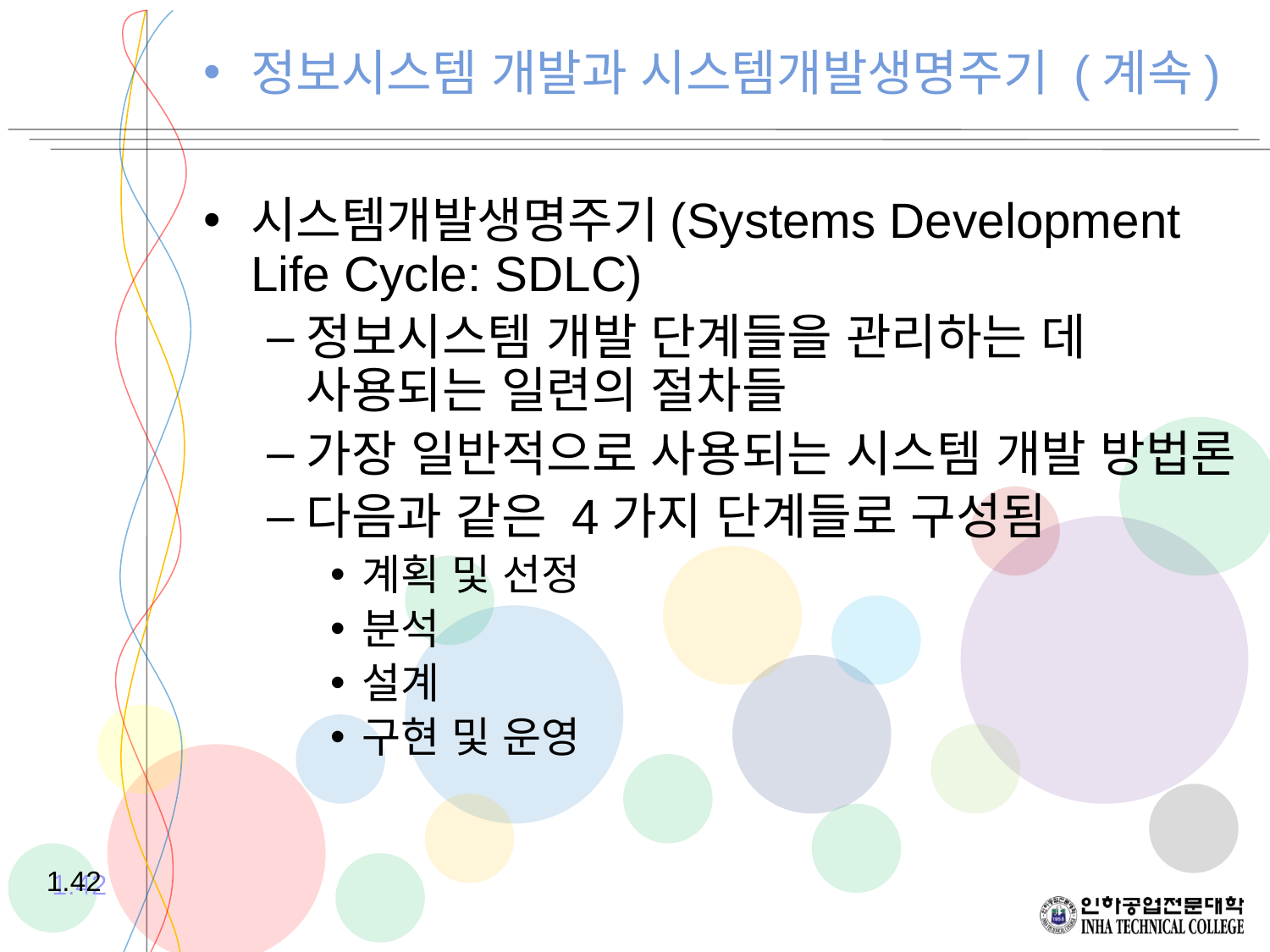

시스템개발생명주기(Systems Development Life Cycle: SDLC)
정보시스템 개발 단계들을 관리하는 데 사용되는 일련의 절차들
가장 일반적으로 사용되는 시스템 개발 방법론
다음과 같은 4가지 단계들로 구성됨
계획 및 선정
분석
설계
구현 및 운영
정보시스템 개발과 시스템개발생명주기 (계속)
1.42